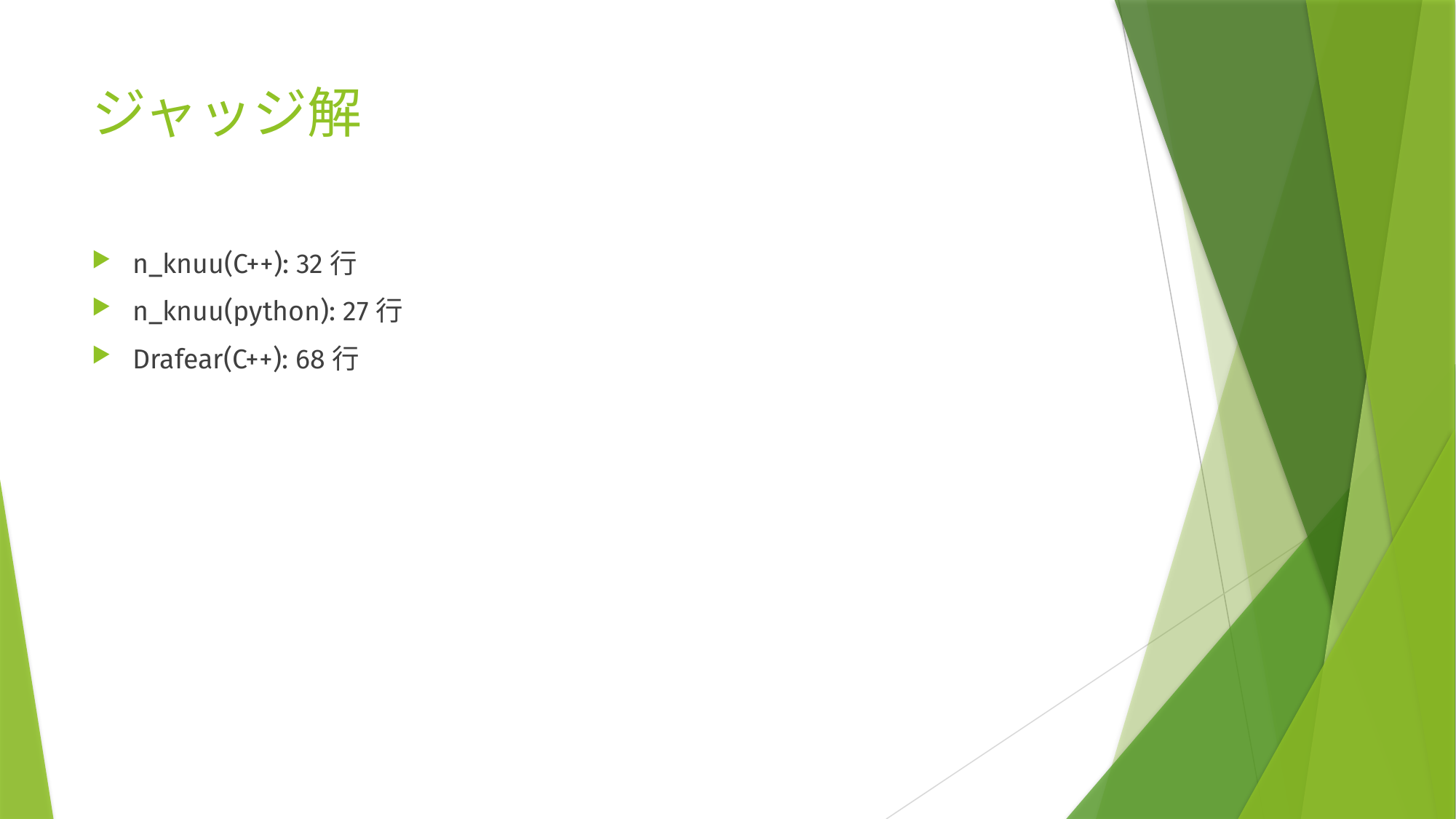

# ジャッジ解
n_knuu(C++): 32行
n_knuu(python): 27行
Drafear(C++): 68行